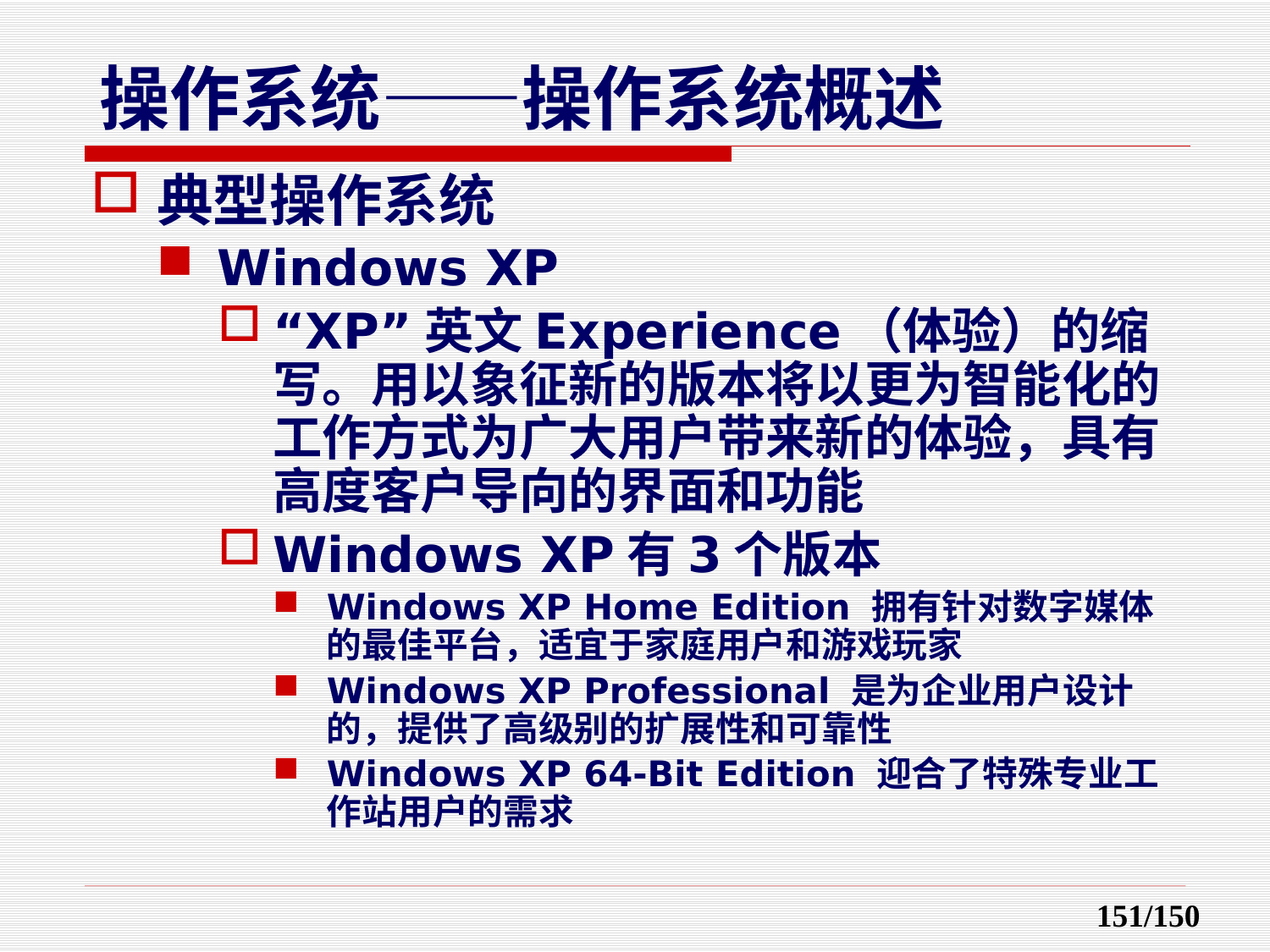

典型操作系统
Windows XP
“XP”英文Experience（体验）的缩写。用以象征新的版本将以更为智能化的工作方式为广大用户带来新的体验，具有高度客户导向的界面和功能
Windows XP有3个版本
Windows XP Home Edition 拥有针对数字媒体的最佳平台，适宜于家庭用户和游戏玩家
Windows XP Professional 是为企业用户设计的，提供了高级别的扩展性和可靠性
Windows XP 64-Bit Edition 迎合了特殊专业工作站用户的需求